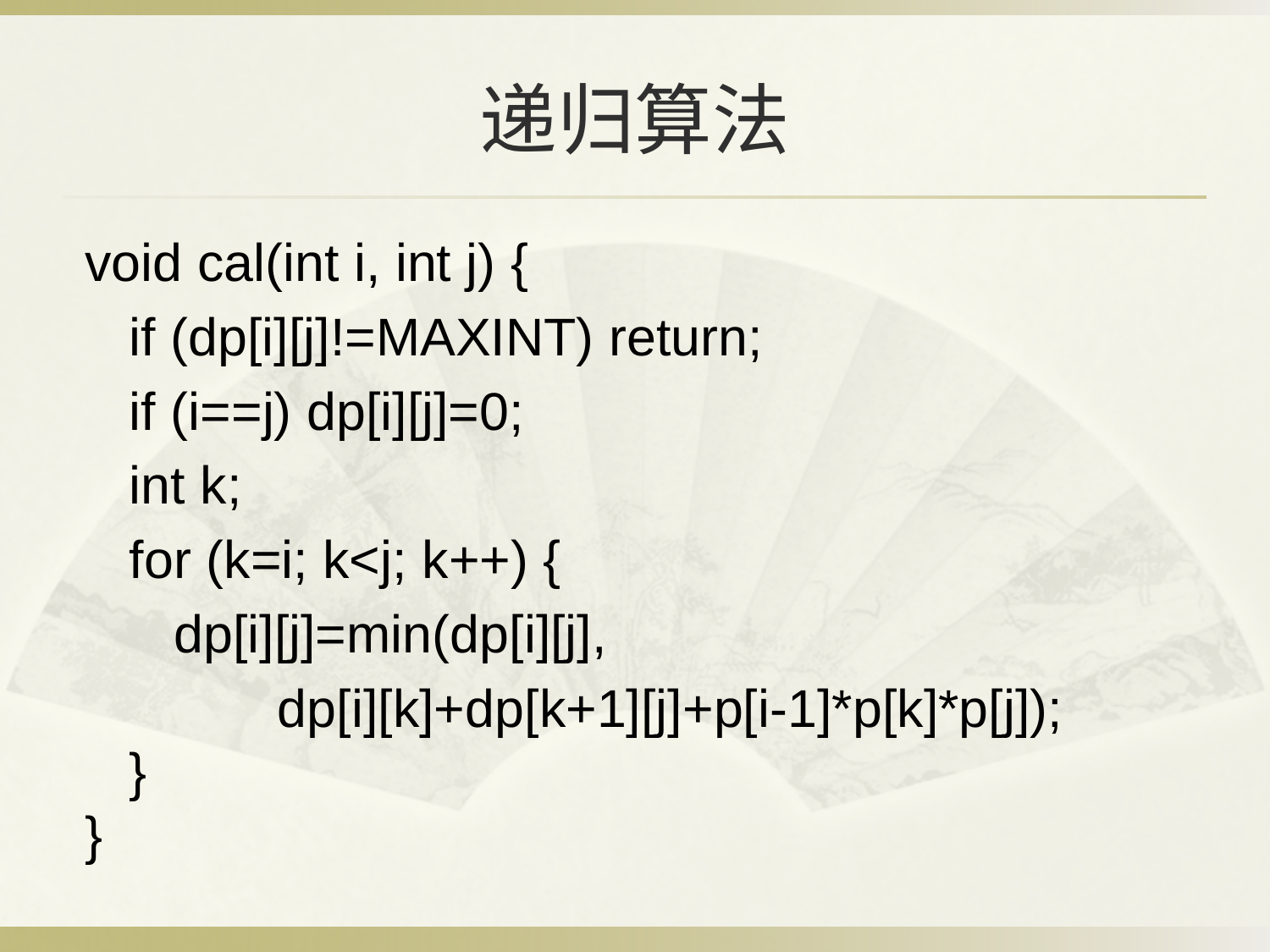

# 递归算法
void cal(int i, int j) {
   if (dp[i][j]!=MAXINT) return;
   if (i==j) dp[i][j]=0;
   int k;
   for (k=i; k<j; k++) {
      dp[i][j]=min(dp[i][j],
             dp[i][k]+dp[k+1][j]+p[i-1]*p[k]*p[j]);
   }
}